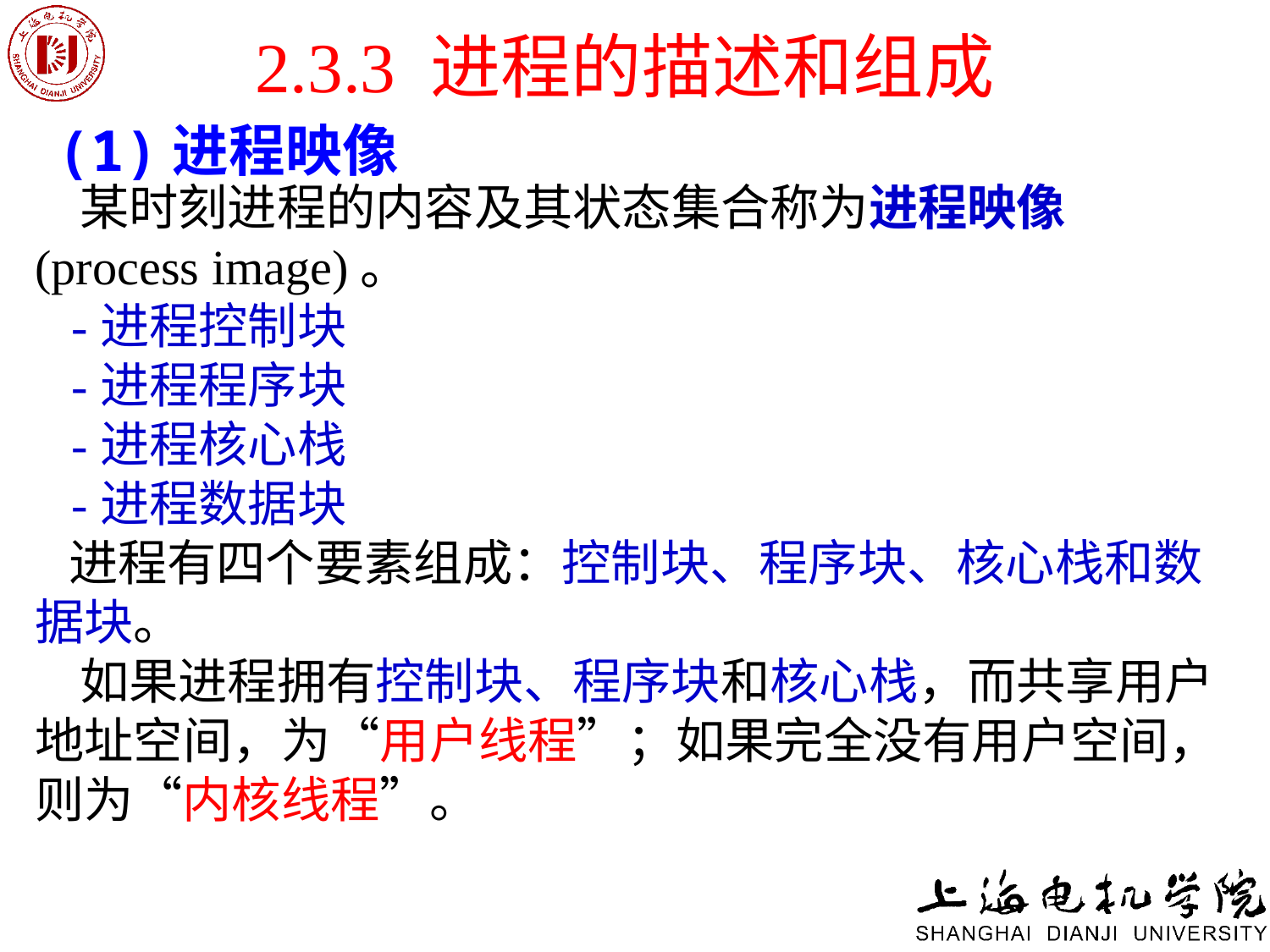

# 2.3.3 进程的描述和组成
(1)进程映像
   某时刻进程的内容及其状态集合称为进程映像(process image)。
   -进程控制块
   -进程程序块
   -进程核心栈
   -进程数据块
  进程有四个要素组成：控制块、程序块、核心栈和数据块。
   如果进程拥有控制块、程序块和核心栈，而共享用户地址空间，为“用户线程”；如果完全没有用户空间，则为“内核线程”。